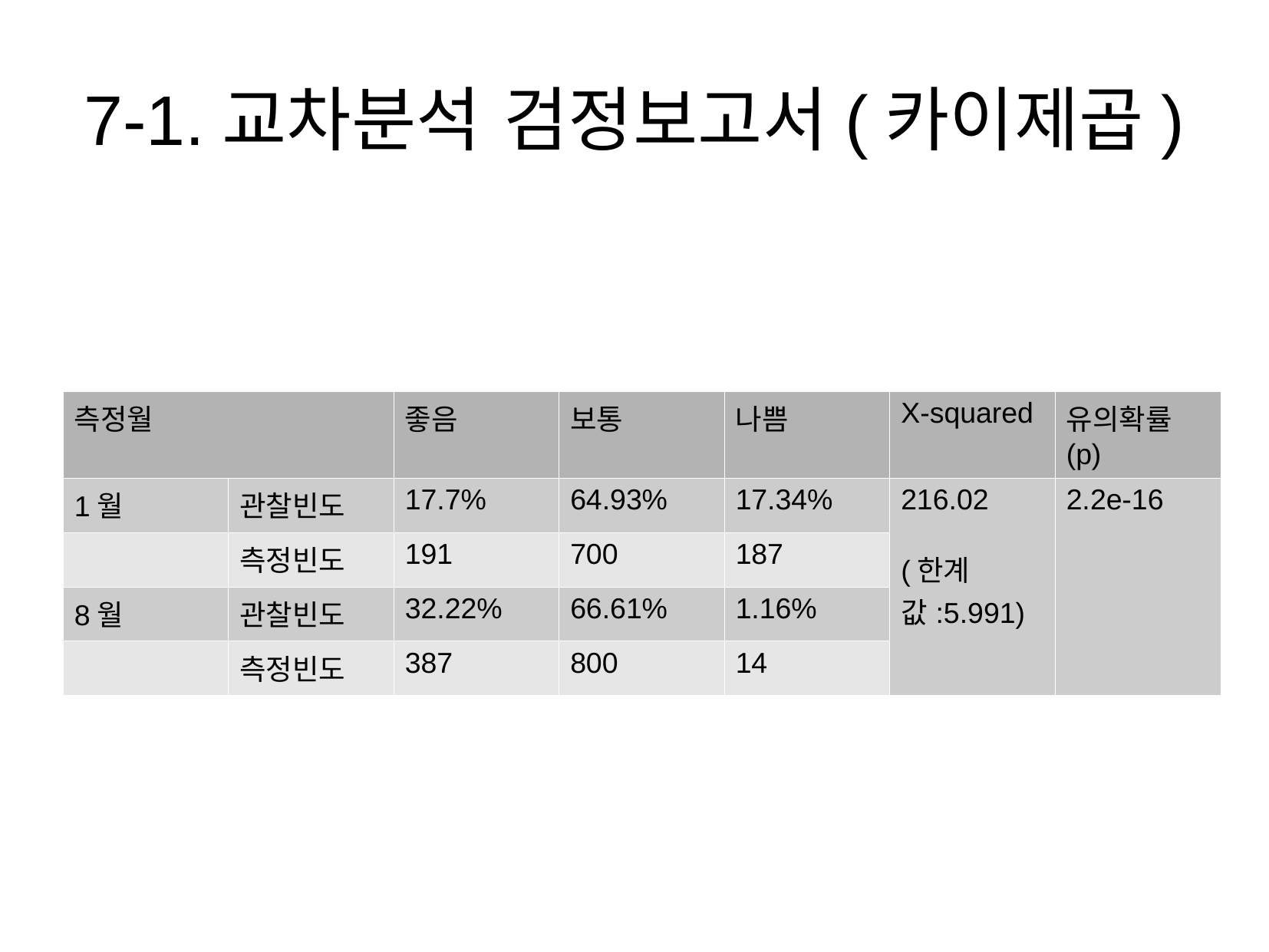

7-1.교차분석 검정보고서(카이제곱)
| 측정월 |  | 좋음 | 보통 | 나쁨 | X-squared | 유의확률(p) |
| --- | --- | --- | --- | --- | --- | --- |
| 1월 | 관찰빈도 | 17.7% | 64.93% | 17.34% | 216.02 (한계값:5.991) | 2.2e-16 |
|  | 측정빈도 | 191 | 700 | 187 |  |  |
| 8월 | 관찰빈도 | 32.22% | 66.61% | 1.16% |  |  |
|  | 측정빈도 | 387 | 800 | 14 |